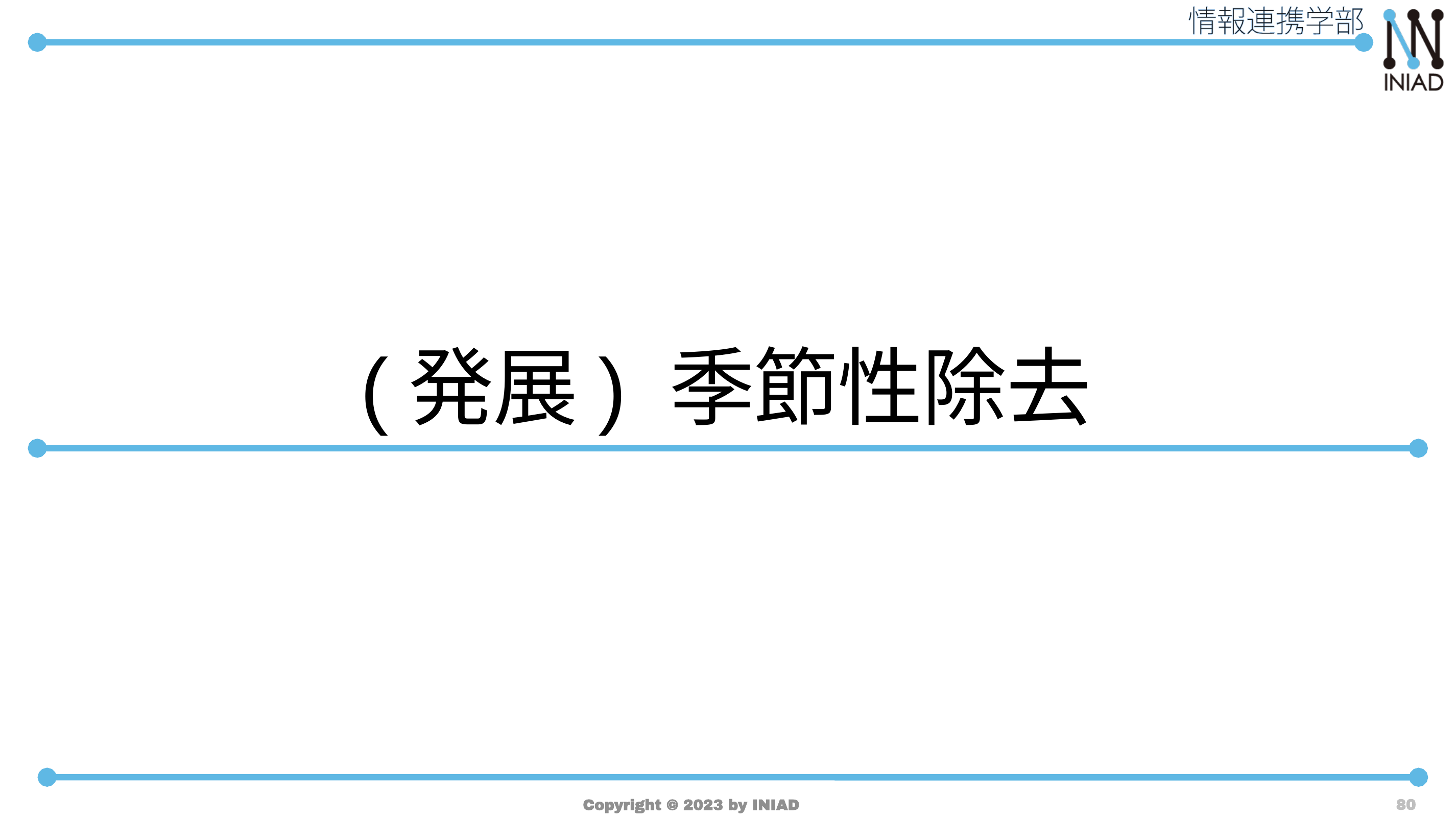

# (発展) 季節性除去

80
Copyright © 2023 by INIAD